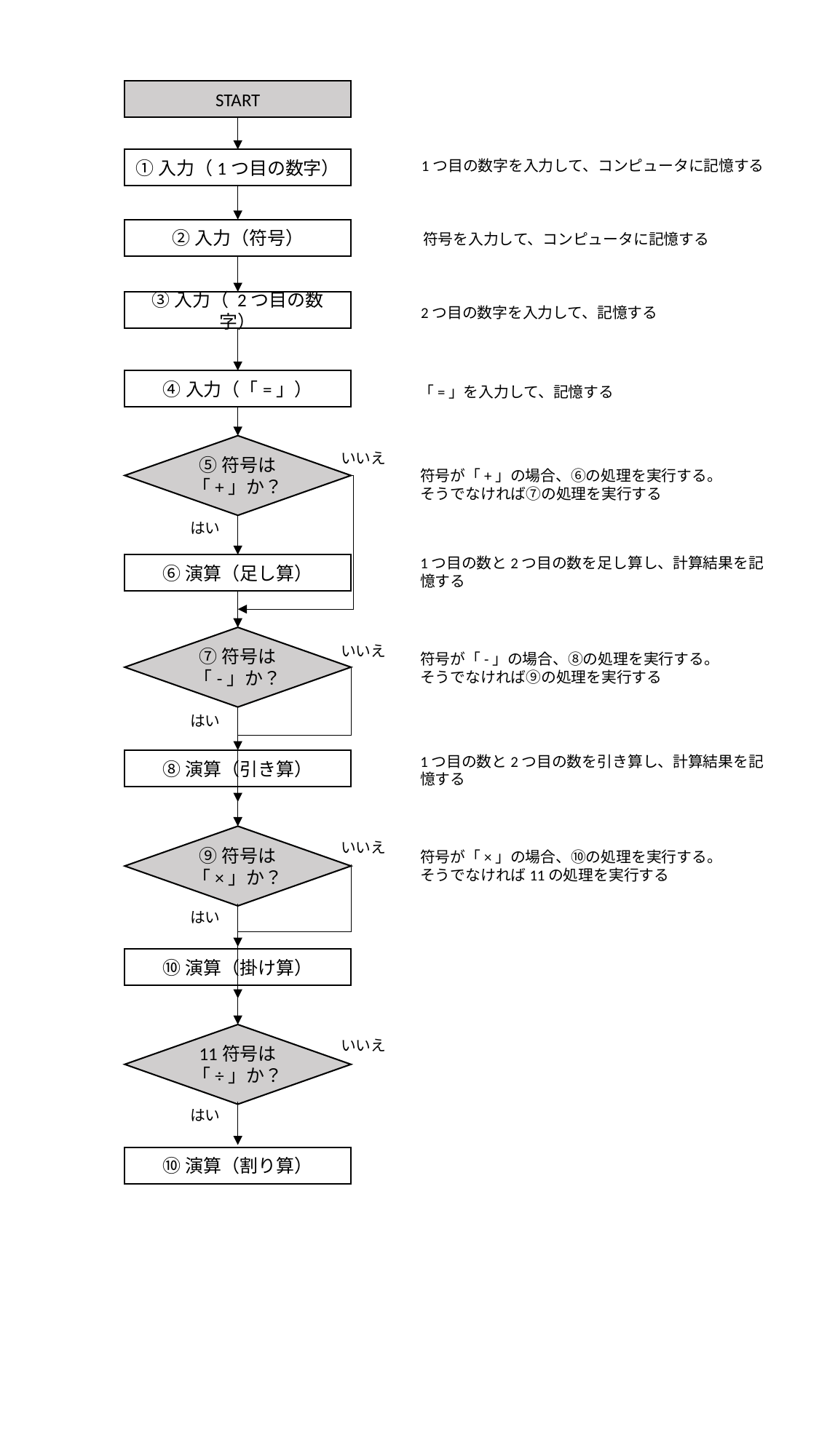

START
①入力（1つ目の数字）
1つ目の数字を入力して、コンピュータに記憶する
②入力（符号）
符号を入力して、コンピュータに記憶する
③入力（ 2つ目の数字）
2つ目の数字を入力して、記憶する
④入力（「=」）
「=」を入力して、記憶する
⑤符号は「+」か？
いいえ
符号が「+」の場合、⑥の処理を実行する。
そうでなければ⑦の処理を実行する
はい
1つ目の数と2つ目の数を足し算し、計算結果を記憶する
⑥演算（足し算）
⑦符号は「-」か？
いいえ
符号が「-」の場合、⑧の処理を実行する。
そうでなければ⑨の処理を実行する
はい
1つ目の数と2つ目の数を引き算し、計算結果を記憶する
⑧演算（引き算）
⑨符号は「×」か？
いいえ
符号が「×」の場合、⑩の処理を実行する。
そうでなければ11の処理を実行する
はい
⑩演算（掛け算）
11符号は「÷」か？
いいえ
はい
⑩演算（割り算）